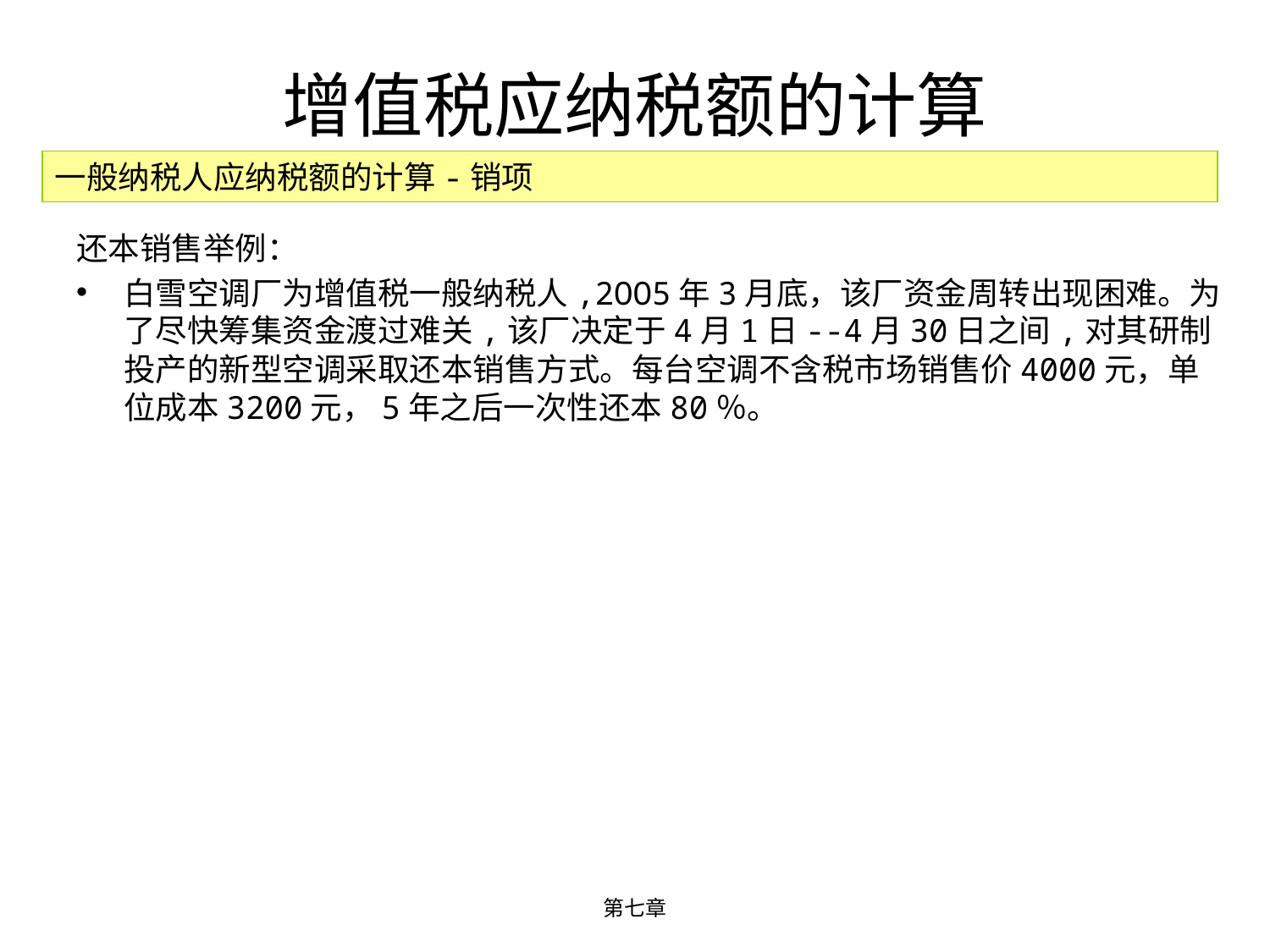

# 增值税应纳税额的计算
一般纳税人应纳税额的计算-销项
还本销售举例：
白雪空调厂为增值税一般纳税人,2OO5年3月底，该厂资金周转出现困难。为了尽快筹集资金渡过难关,该厂决定于4月1日--4月30日之间,对其研制投产的新型空调采取还本销售方式。每台空调不含税市场销售价4000元，单位成本3200元，5年之后一次性还本80％。

第七章
54